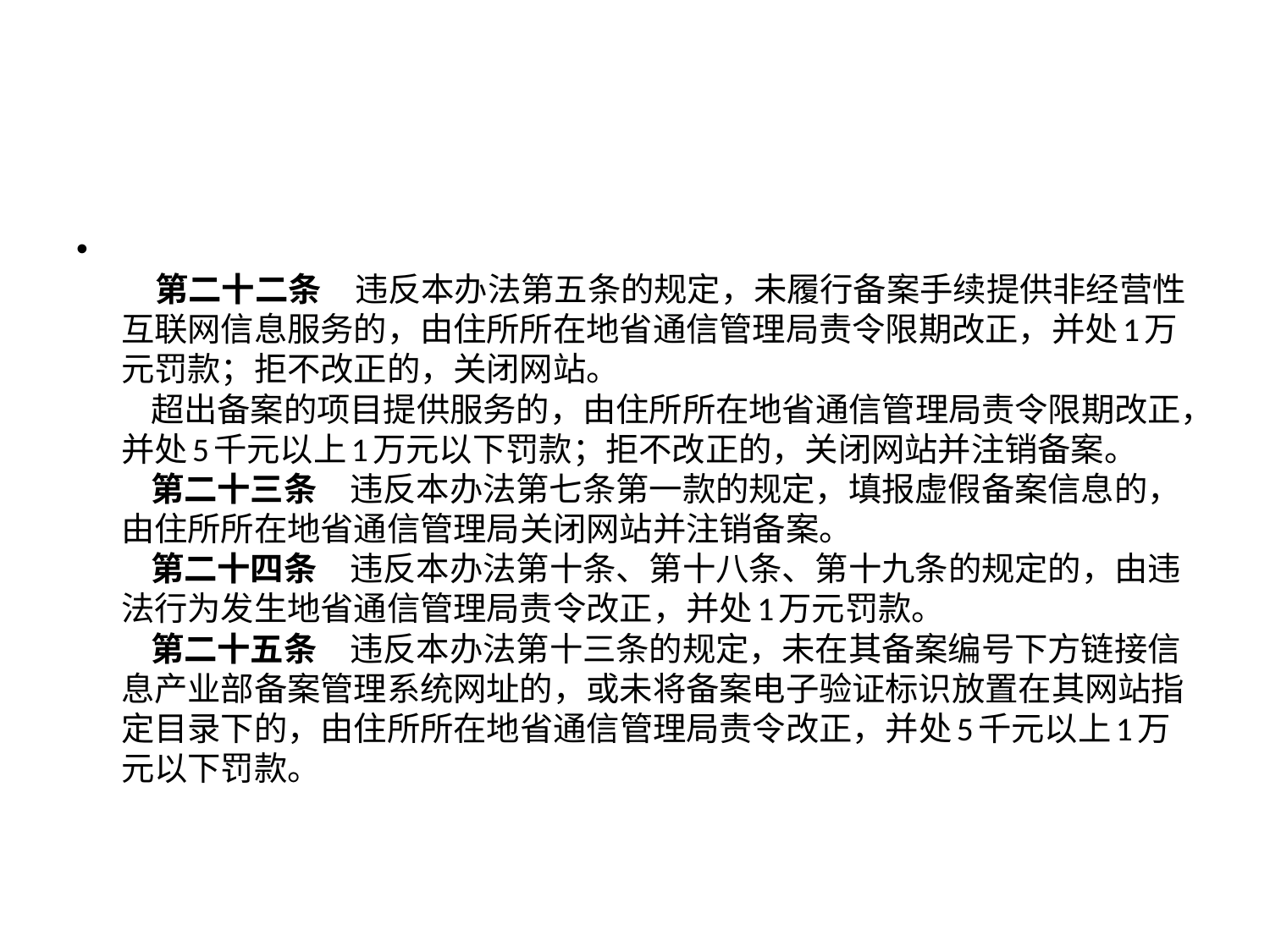

#
    第二十二条　违反本办法第五条的规定，未履行备案手续提供非经营性互联网信息服务的，由住所所在地省通信管理局责令限期改正，并处1万元罚款；拒不改正的，关闭网站。
    超出备案的项目提供服务的，由住所所在地省通信管理局责令限期改正，并处5千元以上1万元以下罚款；拒不改正的，关闭网站并注销备案。
    第二十三条　违反本办法第七条第一款的规定，填报虚假备案信息的，由住所所在地省通信管理局关闭网站并注销备案。
    第二十四条　违反本办法第十条、第十八条、第十九条的规定的，由违法行为发生地省通信管理局责令改正，并处1万元罚款。
    第二十五条　违反本办法第十三条的规定，未在其备案编号下方链接信息产业部备案管理系统网址的，或未将备案电子验证标识放置在其网站指定目录下的，由住所所在地省通信管理局责令改正，并处5千元以上1万元以下罚款。